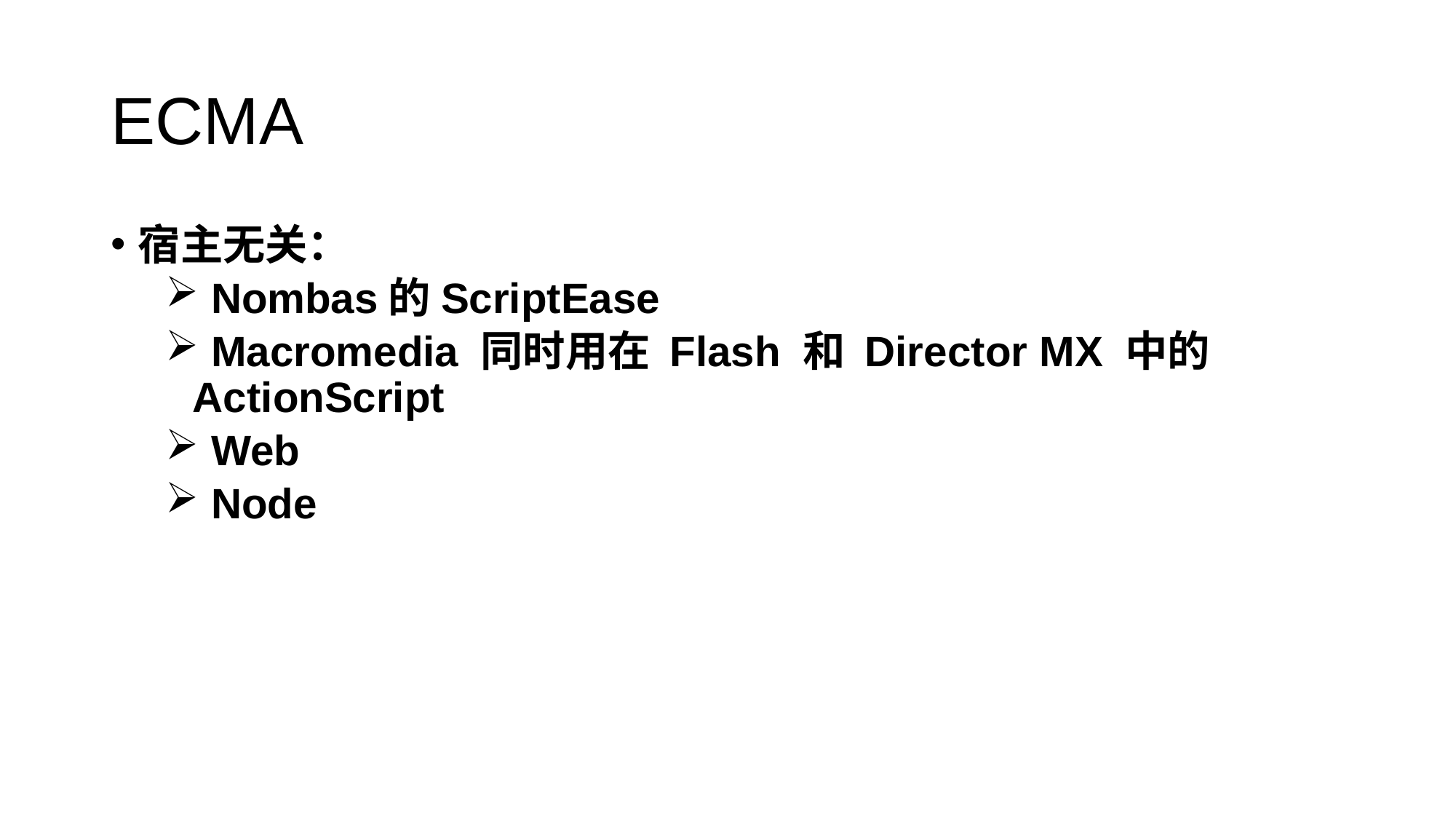

# ECMA
宿主无关：
 Nombas的ScriptEase
 Macromedia 同时用在 Flash 和 Director MX 中的 ActionScript
 Web
 Node